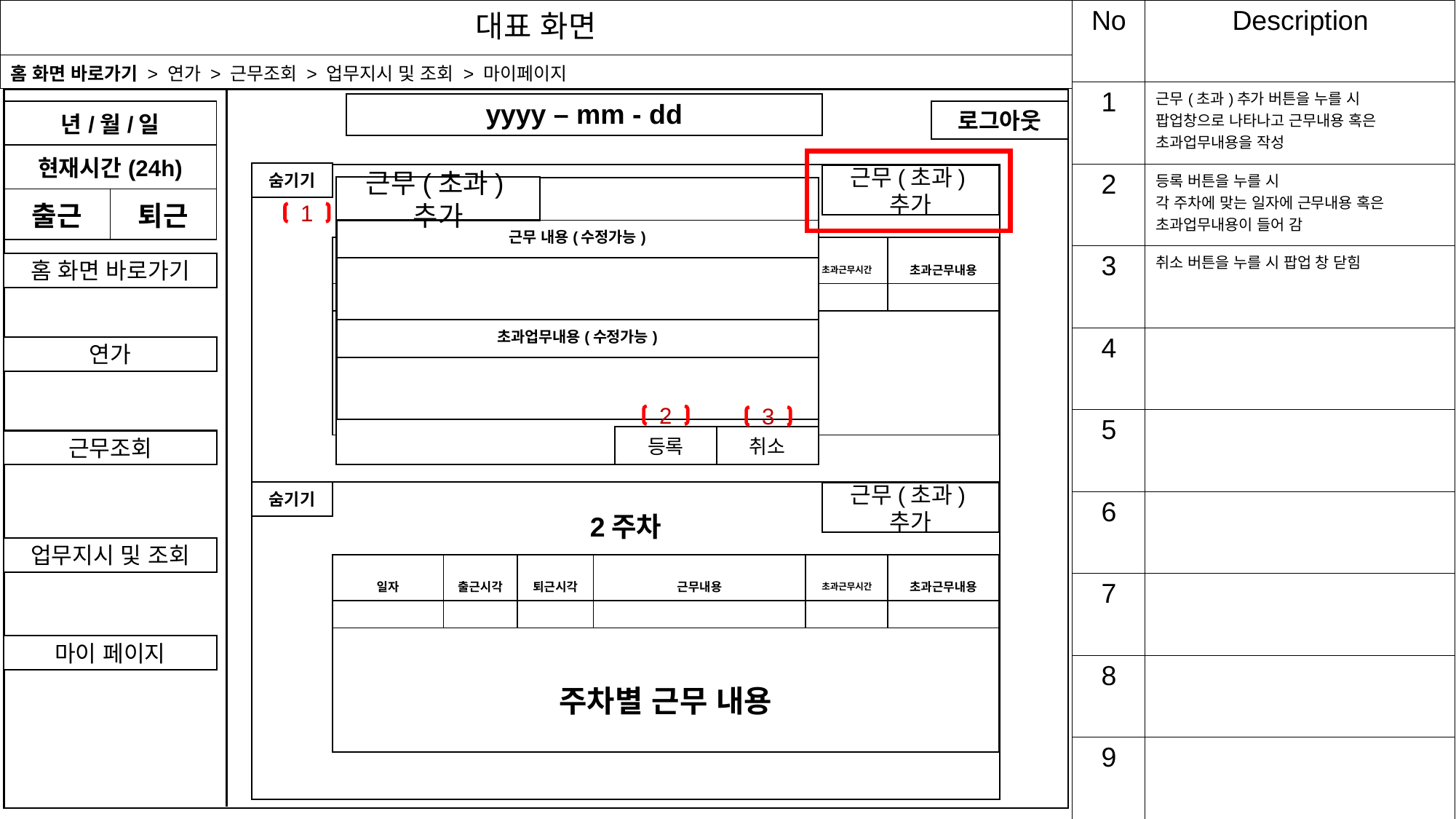

| No | Description |
| --- | --- |
| 1 | 근무(초과)추가 버튼을 누를 시 팝업창으로 나타나고 근무내용 혹은 초과업무내용을 작성 |
| 2 | 등록 버튼을 누를 시 각 주차에 맞는 일자에 근무내용 혹은 초과업무내용이 들어 감 |
| 3 | 취소 버튼을 누를 시 팝업 창 닫힘 |
| 4 |  |
| 5 |  |
| 6 |  |
| 7 |  |
| 8 |  |
| 9 |  |
# 대표 화면

홈 화면 바로가기 > 연가 > 근무조회 > 업무지시 및 조회 > 마이페이지

| yyyy – mm - dd |
| --- |
| 년/월/일 |  |
| --- | --- |
| 현재시간(24h) |  |
| 출근 | 퇴근 |
로그아웃

숨기기
1주차

근무(초과)추가
근무(초과)추가

1
| 근무 내용(수정가능) |
| --- |
|  |
| 초과업무내용(수정가능) |
|  |
| 일자 | 출근시각 | 퇴근시각 | 근무내용 | 초과근무시간 | 초과근무내용 |
| --- | --- | --- | --- | --- | --- |
|  |  |  |  |  |  |
| 주차별 근무 내용 |  |  |  |  |  |
홈 화면 바로가기
연가
2
3
등록
취소
근무조회
숨기기
2주차

근무(초과)추가
업무지시 및 조회
| 일자 | 출근시각 | 퇴근시각 | 근무내용 | 초과근무시간 | 초과근무내용 |
| --- | --- | --- | --- | --- | --- |
|  |  |  |  |  |  |
| 주차별 근무 내용 |  |  |  |  |  |
마이 페이지